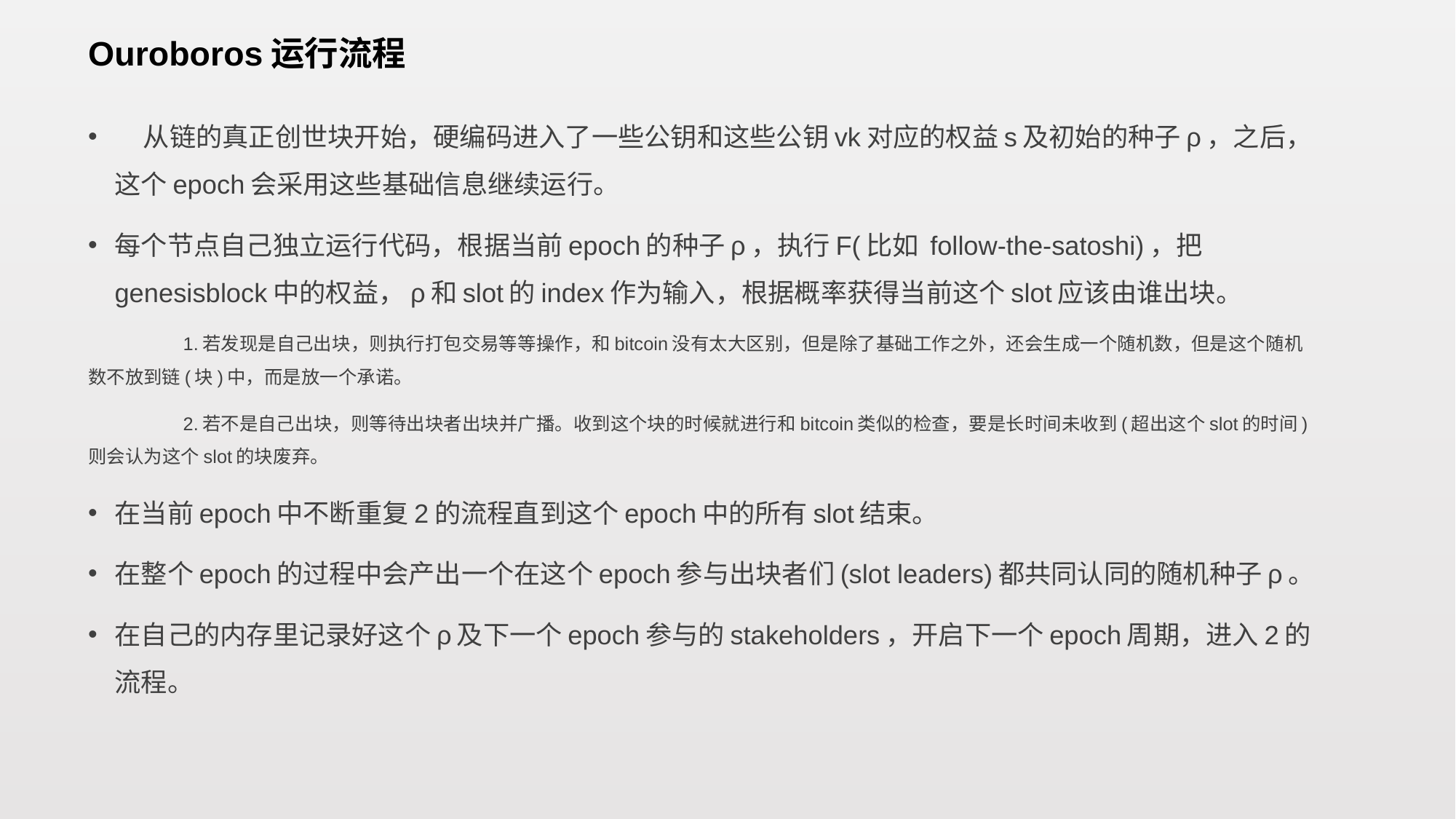

# Ouroboros运行流程
    从链的真正创世块开始，硬编码进入了一些公钥和这些公钥vk对应的权益s及初始的种子ρ，之后，这个epoch会采用这些基础信息继续运行。
每个节点自己独立运行代码，根据当前epoch的种子ρ，执行F(比如 follow-the-satoshi)，把genesisblock中的权益，ρ和slot的index作为输入，根据概率获得当前这个slot应该由谁出块。
	1.若发现是自己出块，则执行打包交易等等操作，和bitcoin没有太大区别，但是除了基础工作之外，还会生成一个随机数，但是这个随机数不放到链(块)中，而是放一个承诺。
	2.若不是自己出块，则等待出块者出块并广播。收到这个块的时候就进行和bitcoin类似的检查，要是长时间未收到(超出这个slot的时间)则会认为这个slot的块废弃。
在当前epoch中不断重复2的流程直到这个epoch中的所有slot结束。
在整个epoch的过程中会产出一个在这个epoch参与出块者们(slot leaders)都共同认同的随机种子ρ。
在自己的内存里记录好这个ρ及下一个epoch参与的stakeholders，开启下一个epoch周期，进入2的流程。